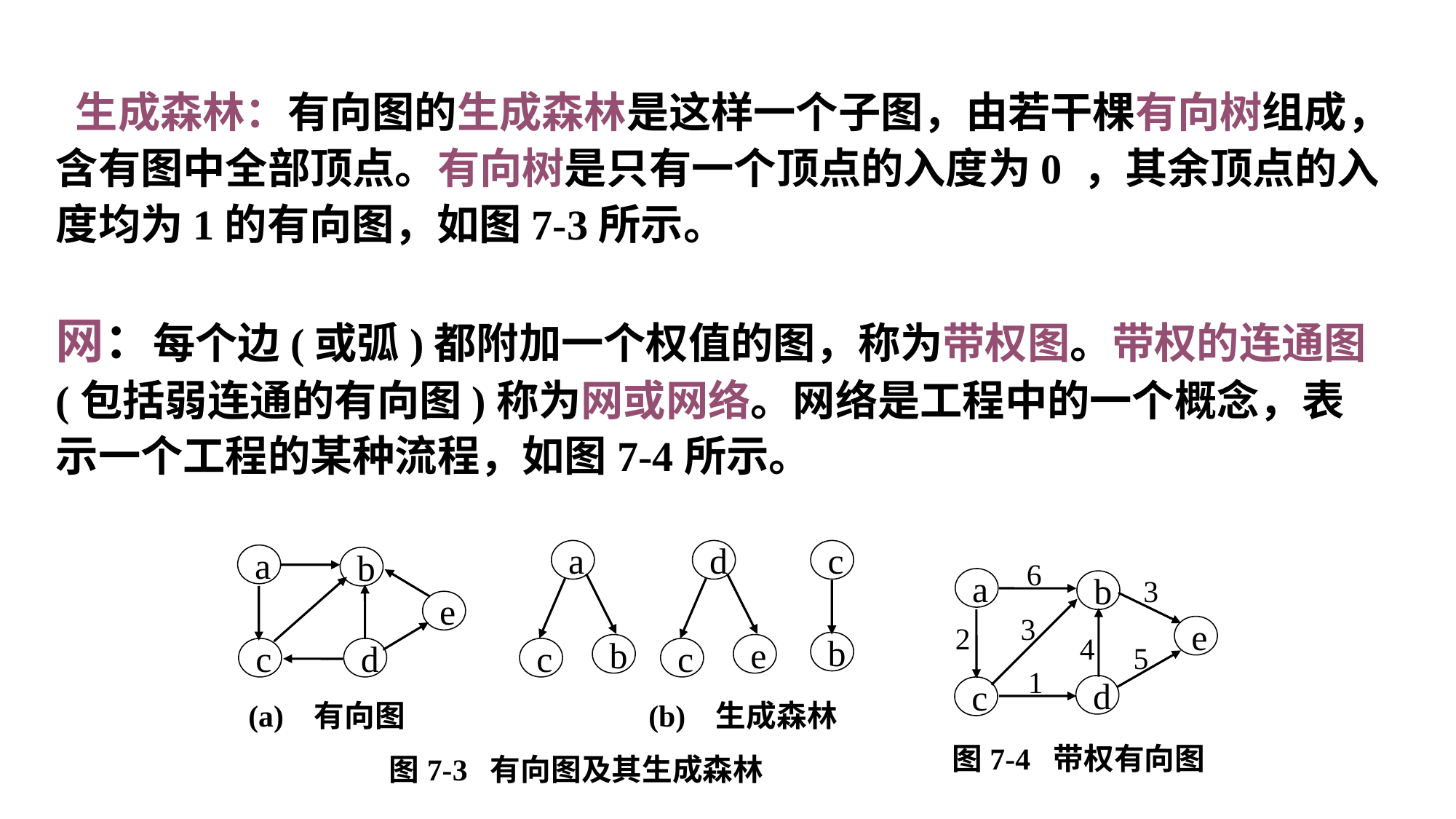

生成森林：有向图的生成森林是这样一个子图，由若干棵有向树组成，含有图中全部顶点。有向树是只有一个顶点的入度为0 ，其余顶点的入度均为1的有向图，如图7-3所示。

网：每个边(或弧)都附加一个权值的图，称为带权图。带权的连通图(包括弱连通的有向图)称为网或网络。网络是工程中的一个概念，表示一个工程的某种流程，如图7-4所示。
a

b
c
d

e
c
c

b
a
b

e

c
d

(a)   有向图
(b)   生成森林
图7-3  有向图及其生成森林
6
a
b
3

3
e
2
4
5

1
d
c

图7-4  带权有向图